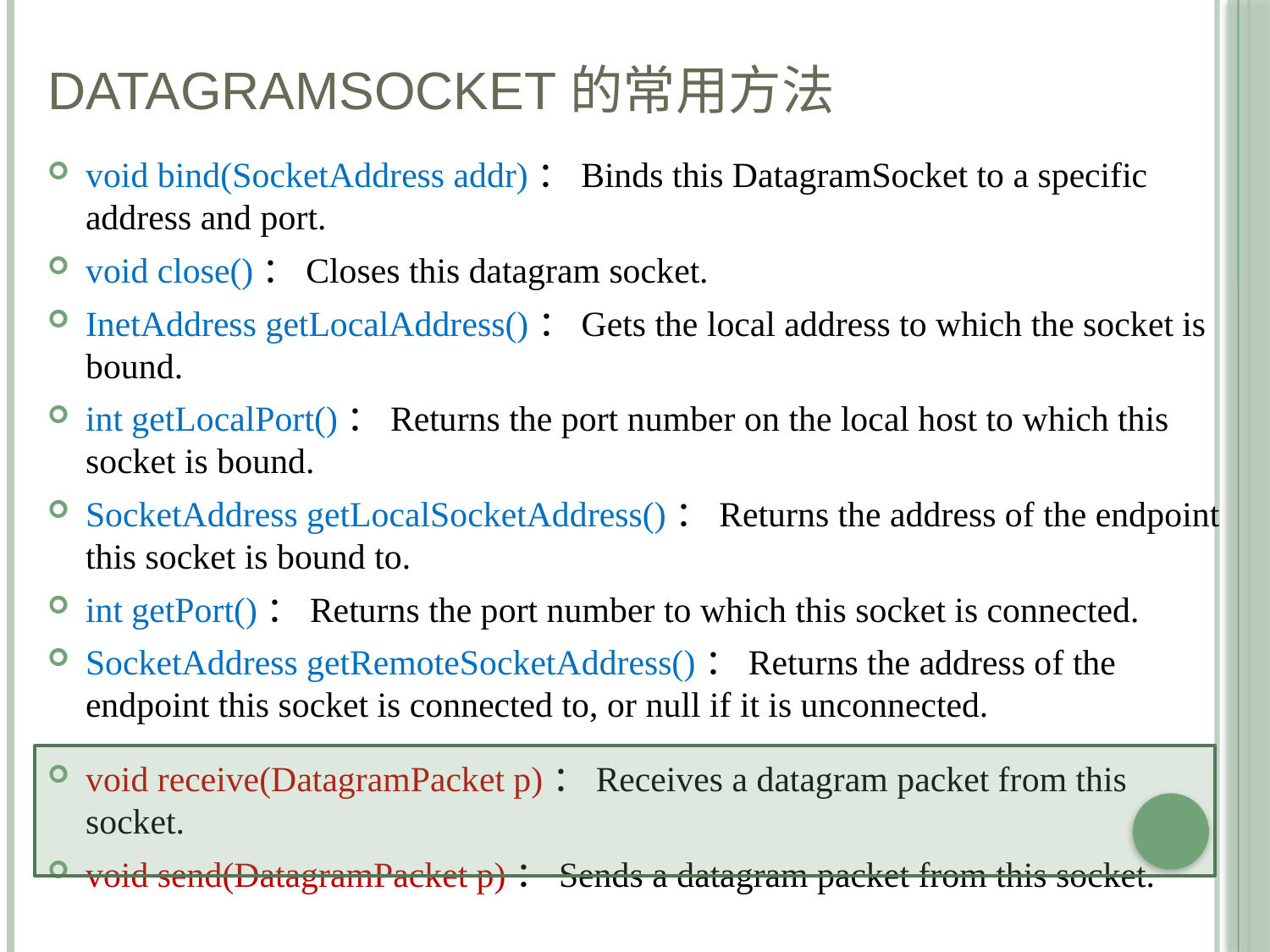

# DatagramSocket的常用方法
void bind(SocketAddress addr)：Binds this DatagramSocket to a specific address and port.
void close()：Closes this datagram socket.
InetAddress getLocalAddress()：Gets the local address to which the socket is bound.
int getLocalPort()：Returns the port number on the local host to which this socket is bound.
SocketAddress getLocalSocketAddress()：Returns the address of the endpoint this socket is bound to.
int getPort()：Returns the port number to which this socket is connected.
SocketAddress getRemoteSocketAddress()：Returns the address of the endpoint this socket is connected to, or null if it is unconnected.
void receive(DatagramPacket p)：Receives a datagram packet from this socket.
void send(DatagramPacket p)：Sends a datagram packet from this socket.